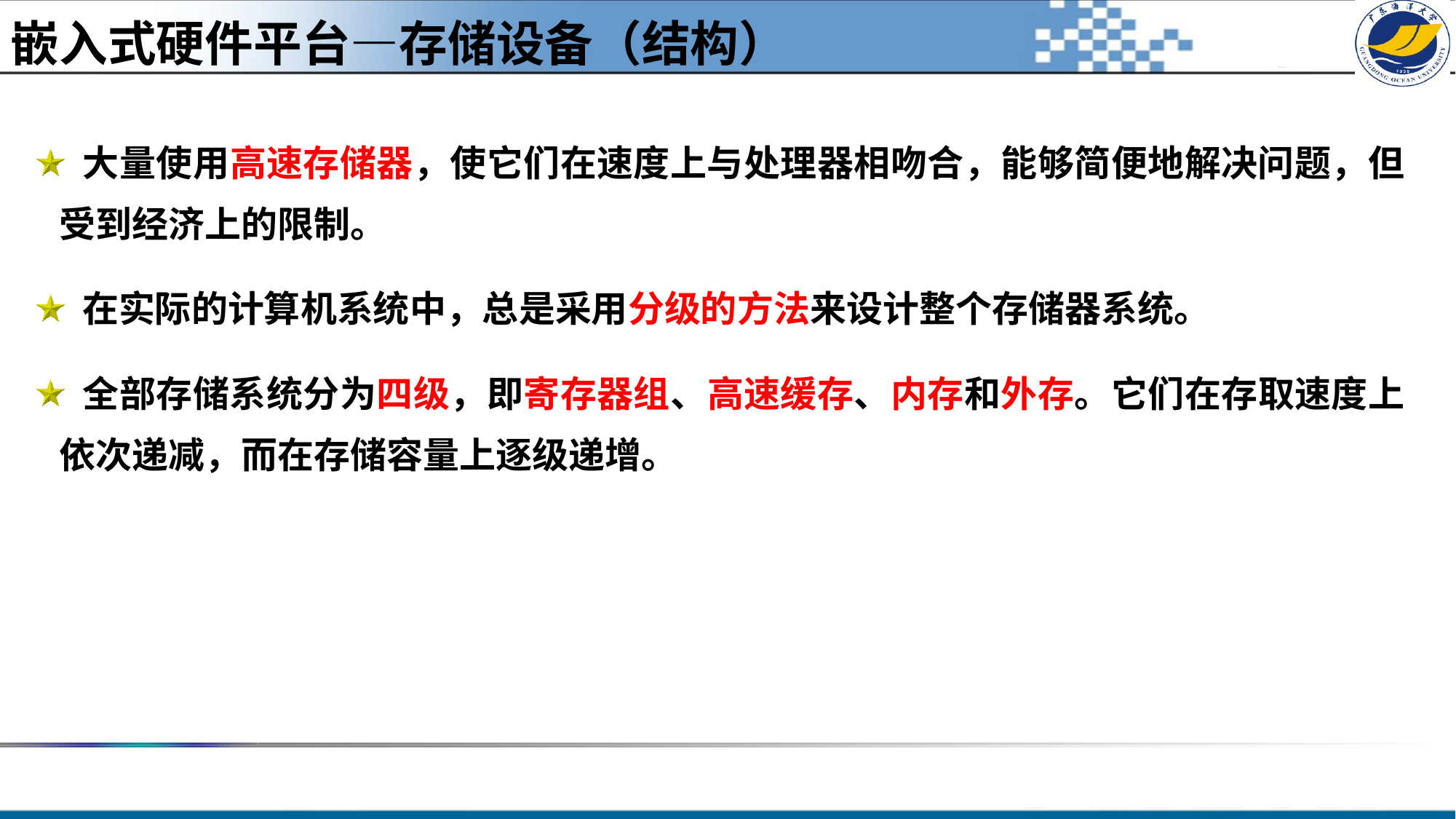

嵌入式硬件平台—存储设备（结构）
#
 大量使用高速存储器，使它们在速度上与处理器相吻合，能够简便地解决问题，但受到经济上的限制。
 在实际的计算机系统中，总是采用分级的方法来设计整个存储器系统。
 全部存储系统分为四级，即寄存器组、高速缓存、内存和外存。它们在存取速度上依次递减，而在存储容量上逐级递增。
38